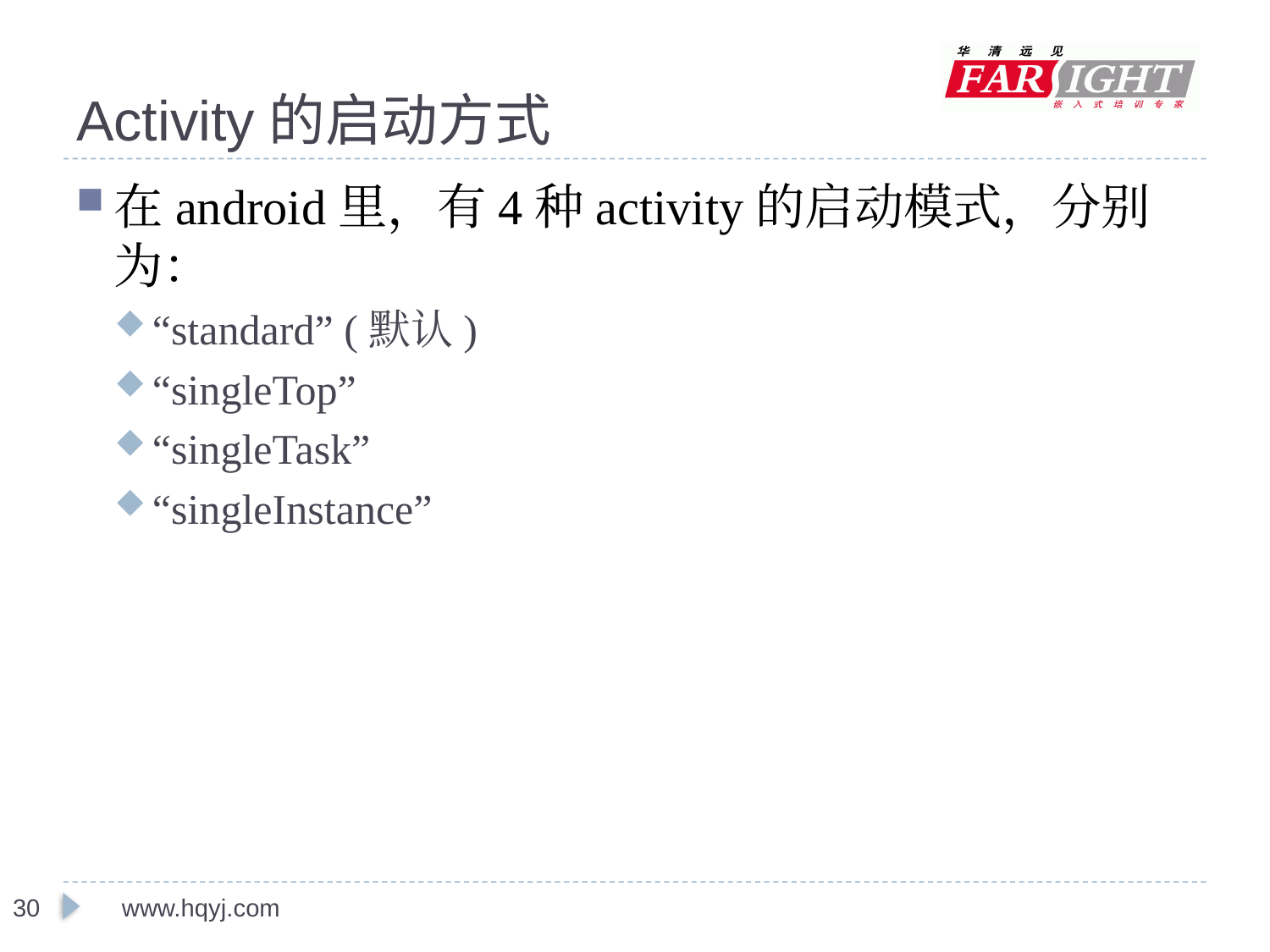

# Activity的启动方式
在android里，有4种activity的启动模式，分别为：
“standard” (默认)
“singleTop”
“singleTask”
“singleInstance”
www.hqyj.com
30